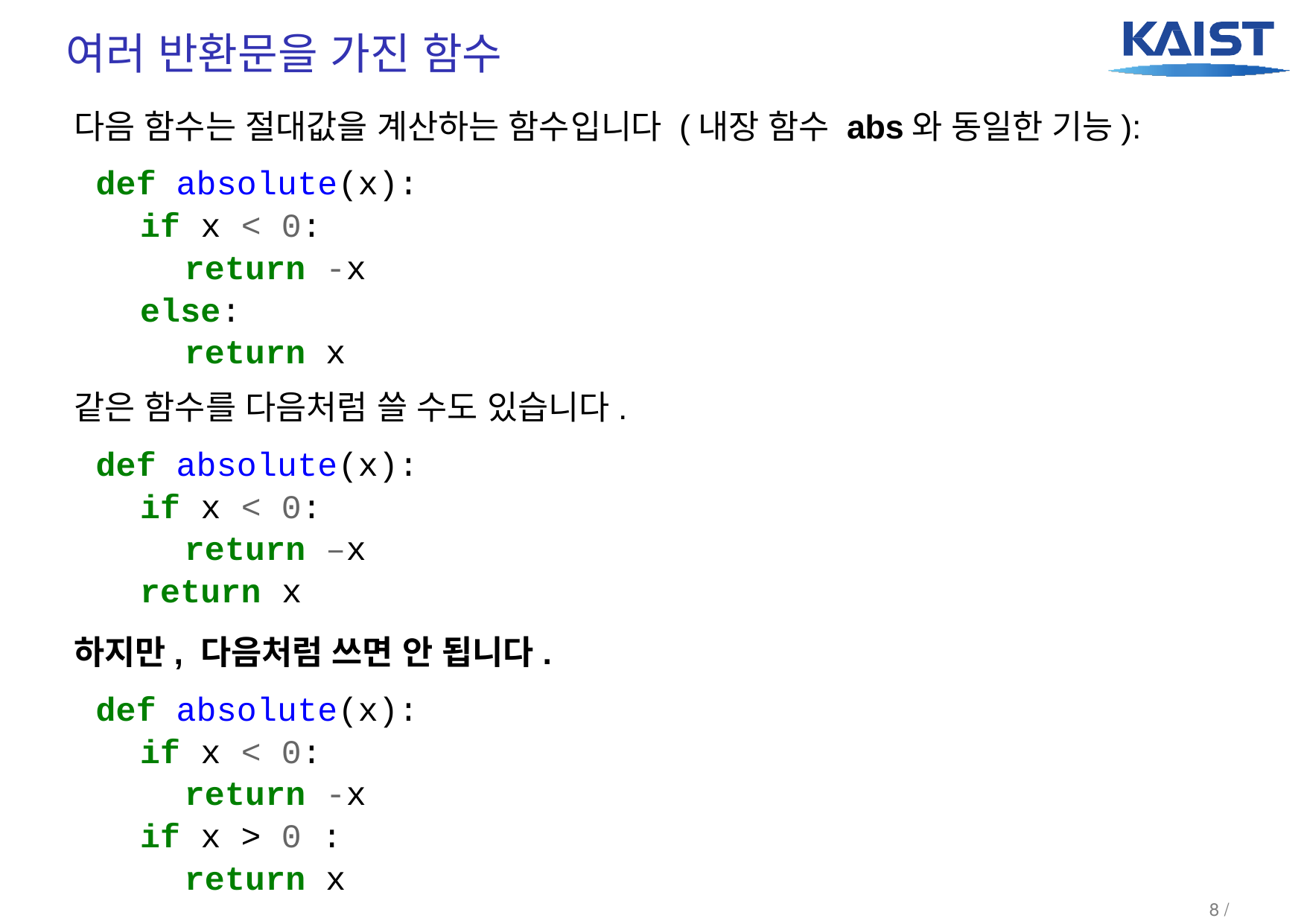

# 여러 반환문을 가진 함수

다음 함수는 절대값을 계산하는 함수입니다 (내장 함수 abs와 동일한 기능):
def absolute(x):
if x < 0:
return -x
else:
return x
같은 함수를 다음처럼 쓸 수도 있습니다.
def absolute(x):
if x < 0:
return –x
return x
하지만, 다음처럼 쓰면 안 됩니다.
def absolute(x):
if x < 0:
return -x
if x > 0 :
return x
8 / 17